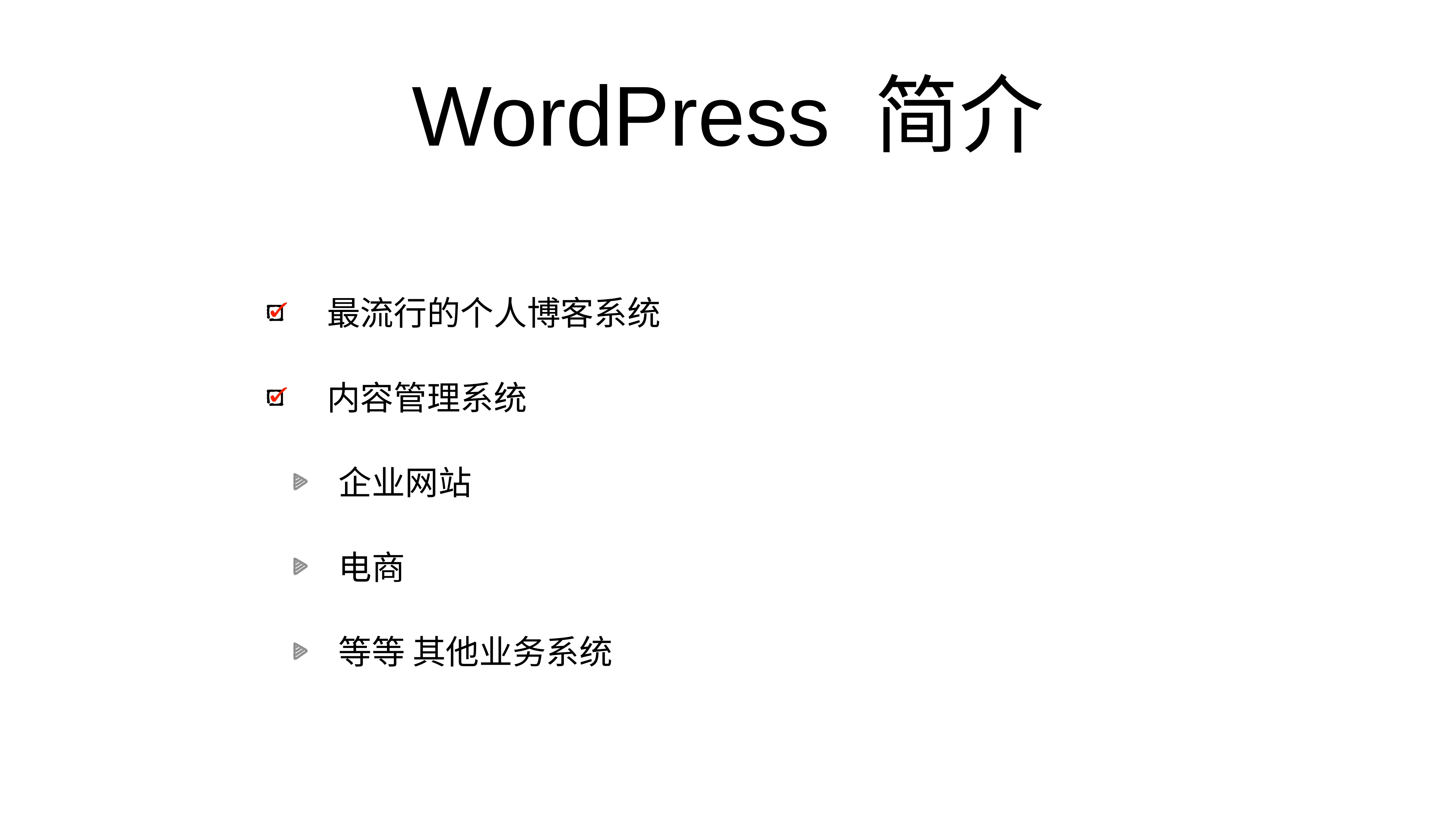

# WordPress 简介
最流行的个人博客系统
内容管理系统
企业网站
电商
等等 其他业务系统